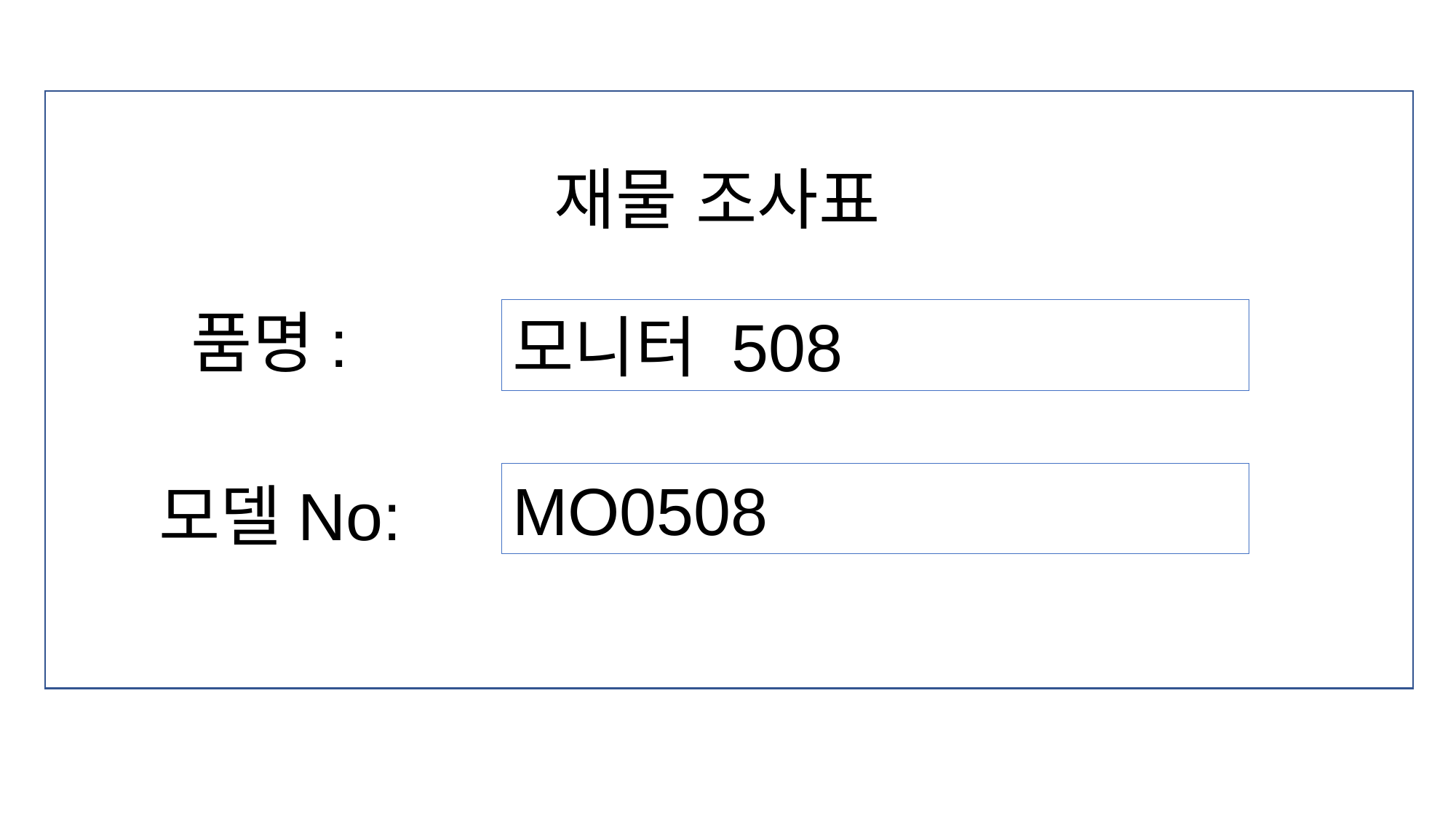

재물 조사표
품명:
모니터 508
MO0508
모델No: